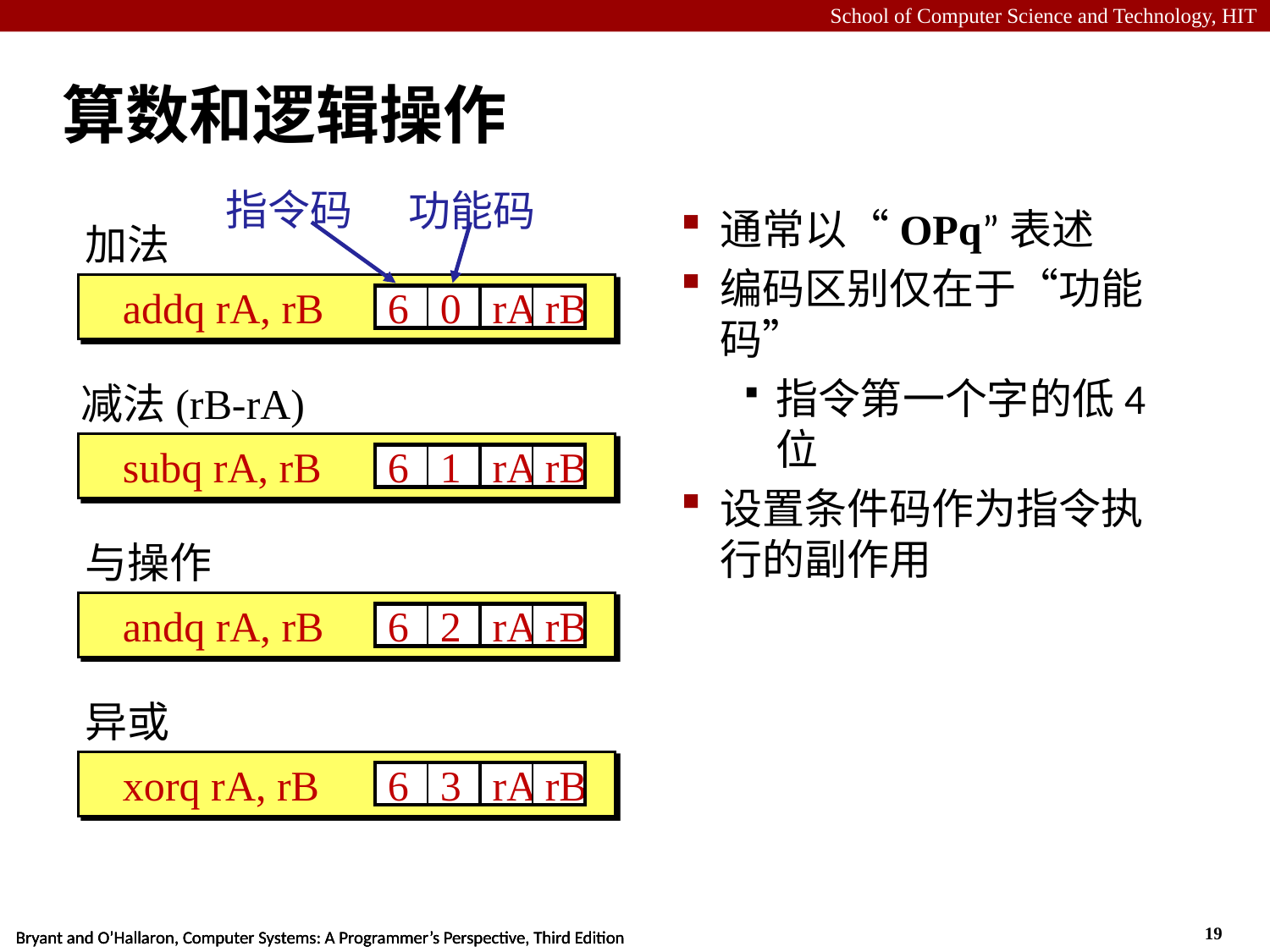

# 算数和逻辑操作
指令码

功能码

加法

addq rA, rB
6

0
rA

rB
6

1
rA

rB
6

2
rA

rB
6

3
rA

rB
减法(rB-rA)

subq rA, rB
与操作

andq rA, rB
异或

xorq rA, rB
通常以“OPq”表述
编码区别仅在于“功能码”
指令第一个字的低4位
设置条件码作为指令执行的副作用